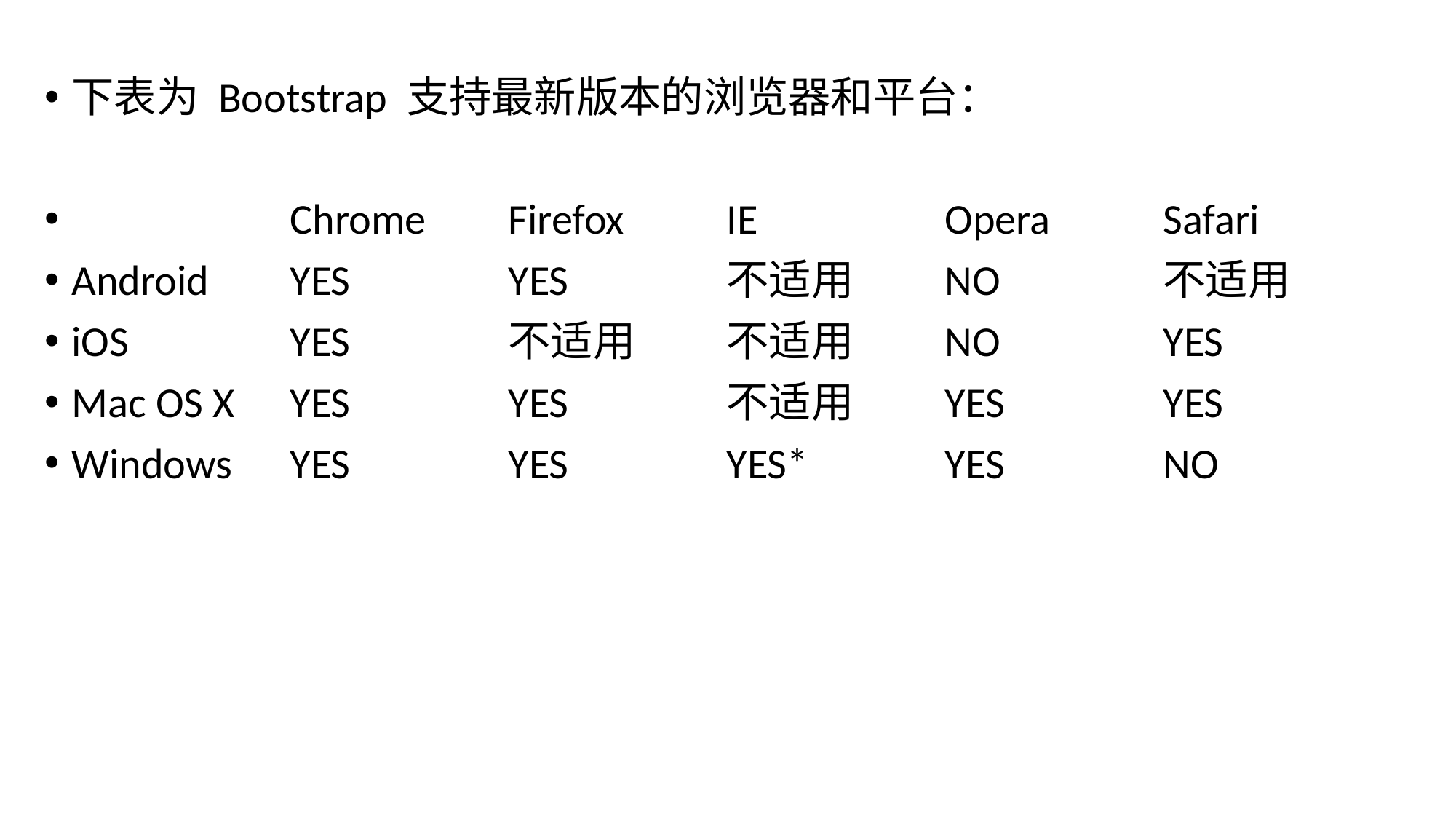

下表为 Bootstrap 支持最新版本的浏览器和平台：

 		Chrome	Firefox	IE		Opera		Safari
Android	YES		YES		不适用	NO		不适用
iOS		YES		不适用	不适用	NO		YES
Mac OS X	YES		YES		不适用	YES		YES
Windows	YES		YES		YES*		YES		NO